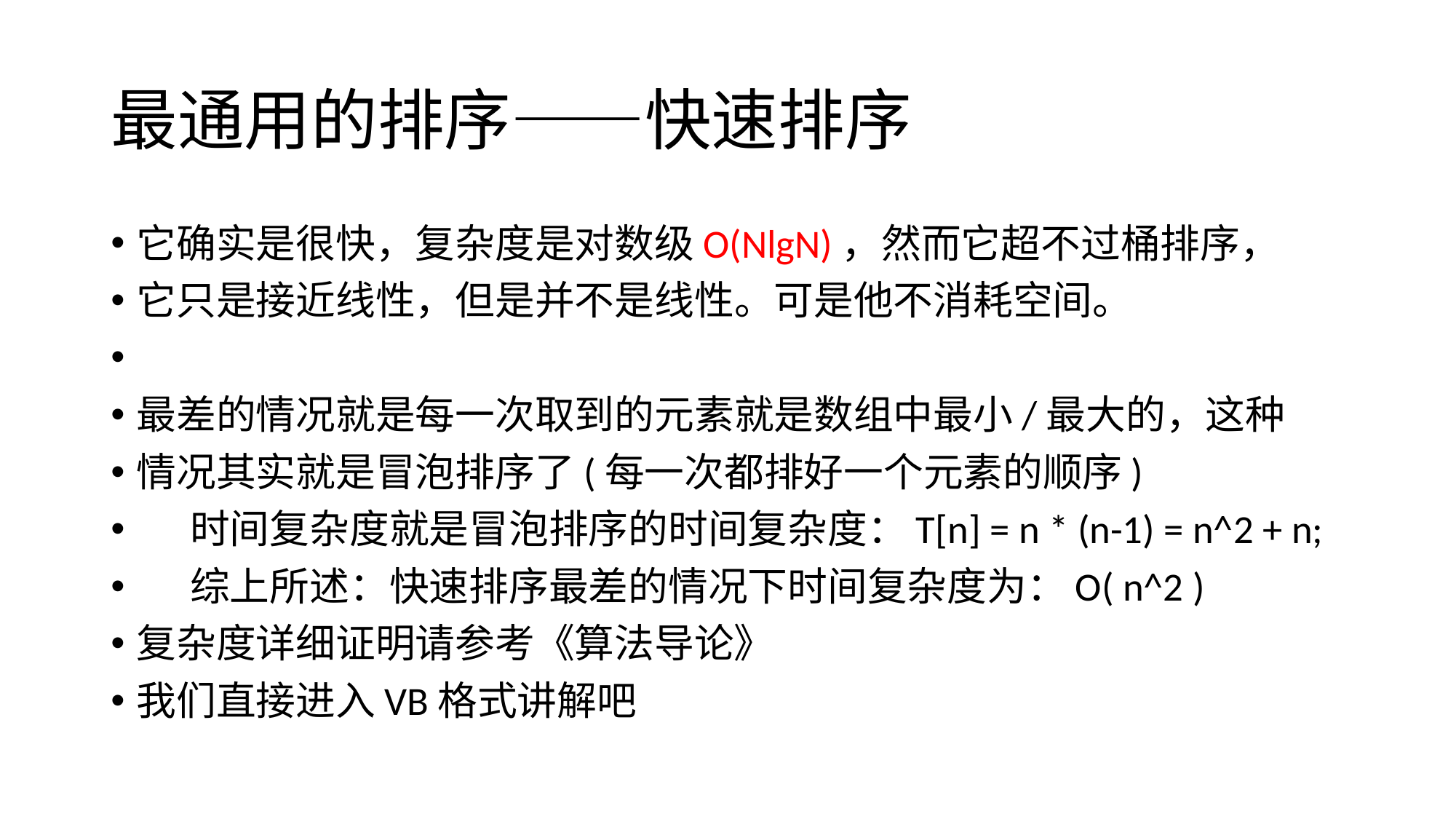

# 最通用的排序——快速排序
它确实是很快，复杂度是对数级O(NlgN)，然而它超不过桶排序，
它只是接近线性，但是并不是线性。可是他不消耗空间。

最差的情况就是每一次取到的元素就是数组中最小/最大的，这种
情况其实就是冒泡排序了(每一次都排好一个元素的顺序)
     时间复杂度就是冒泡排序的时间复杂度：T[n] = n * (n-1) = n^2 + n;
     综上所述：快速排序最差的情况下时间复杂度为：O( n^2 )
复杂度详细证明请参考《算法导论》
我们直接进入VB格式讲解吧